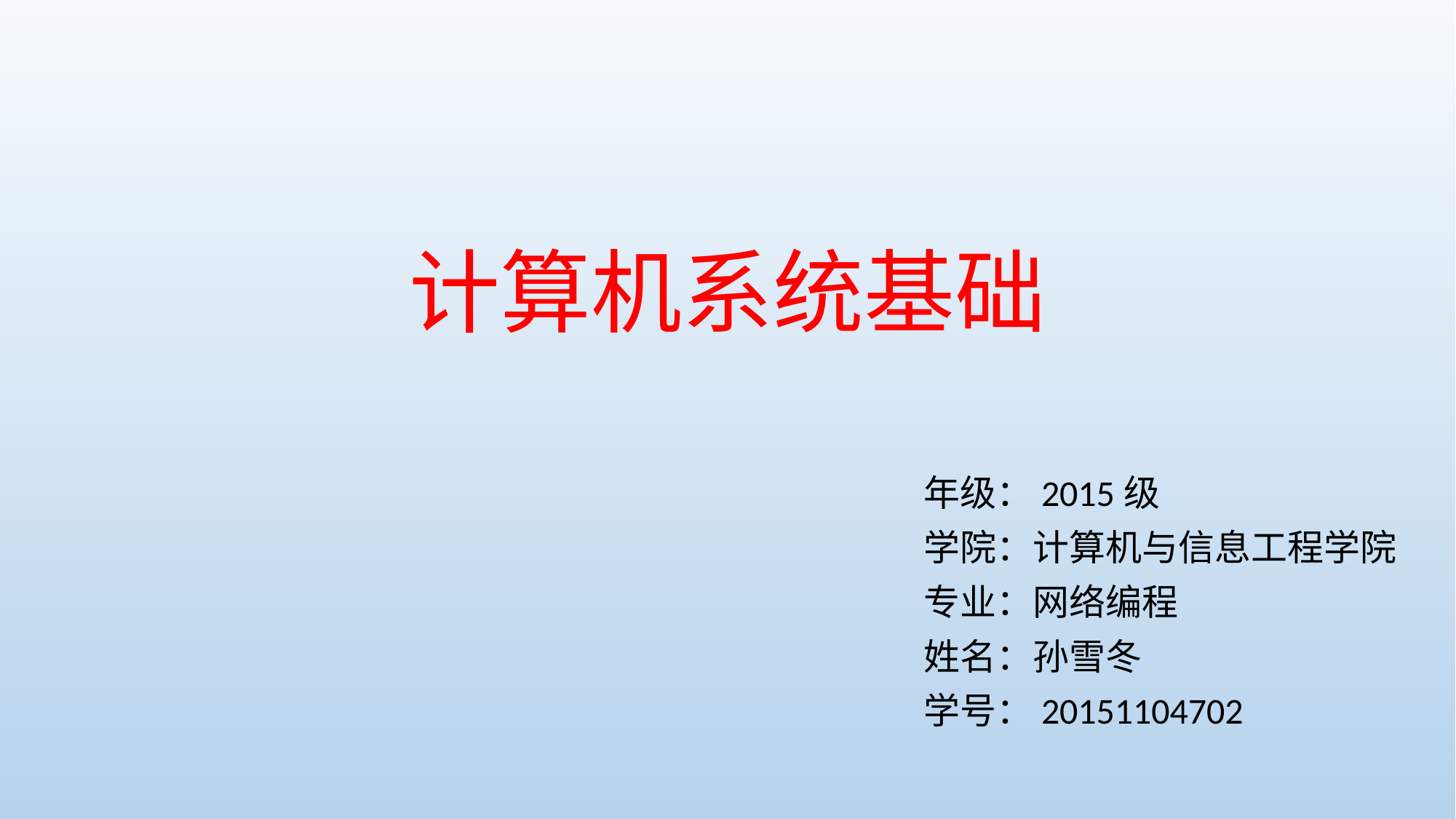

# 计算机系统基础
年级：2015级
学院：计算机与信息工程学院
专业：网络编程
姓名：孙雪冬
学号：20151104702